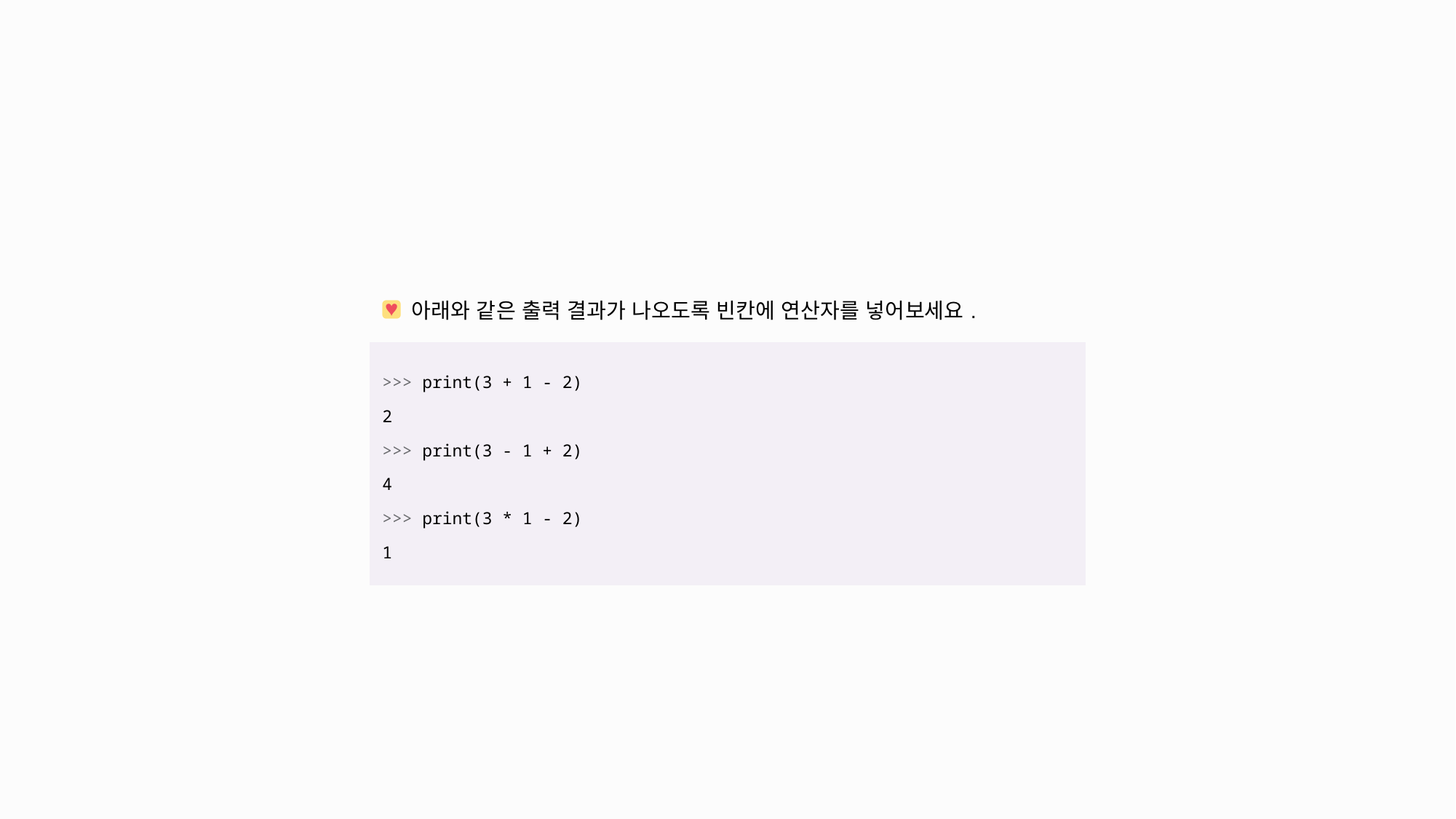

| 아래와 같은 출력 결과가 나오도록 빈칸에 연산자를 넣어보세요. |
| --- |
| >>> print(3 + 1 - 2) 2 >>> print(3 - 1 + 2) 4 >>> print(3 \* 1 - 2) 1 |